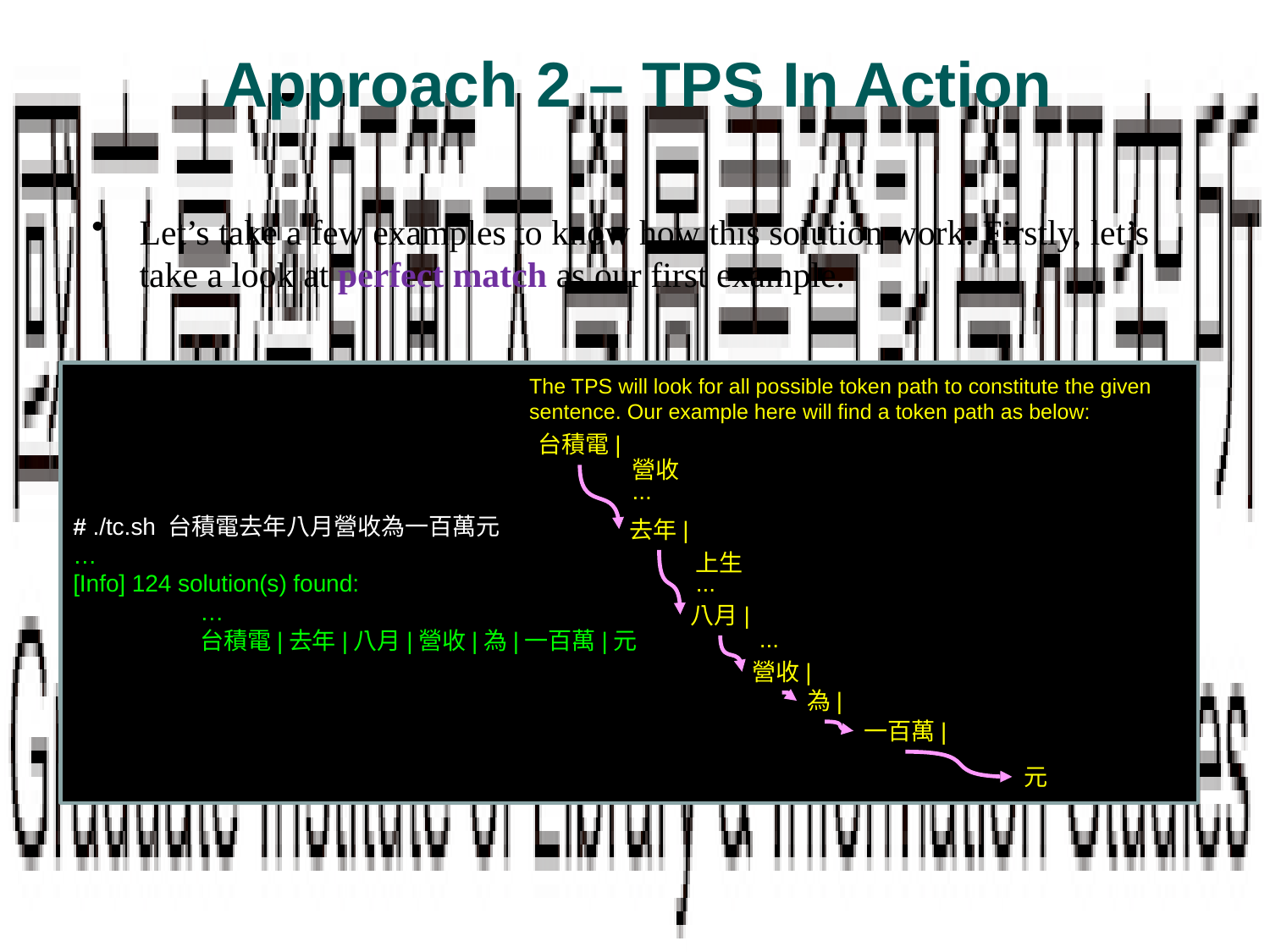

# Approach 2 – TPS In Action
Let’s take a few examples to know how this solution work. Firstly, let’s take a look at perfect match as our first example.

# ./tc.sh 台積電去年八月營收為一百萬元
…
[Info] 124 solution(s) found:
	…
	台積電|去年|八月|營收|為|一百萬|元
The TPS will look for all possible token path to constitute the given sentence. Our example here will find a token path as below:
台積電|
營收
...
去年|
上生
...
八月|
...
營收|
為|
一百萬|
元